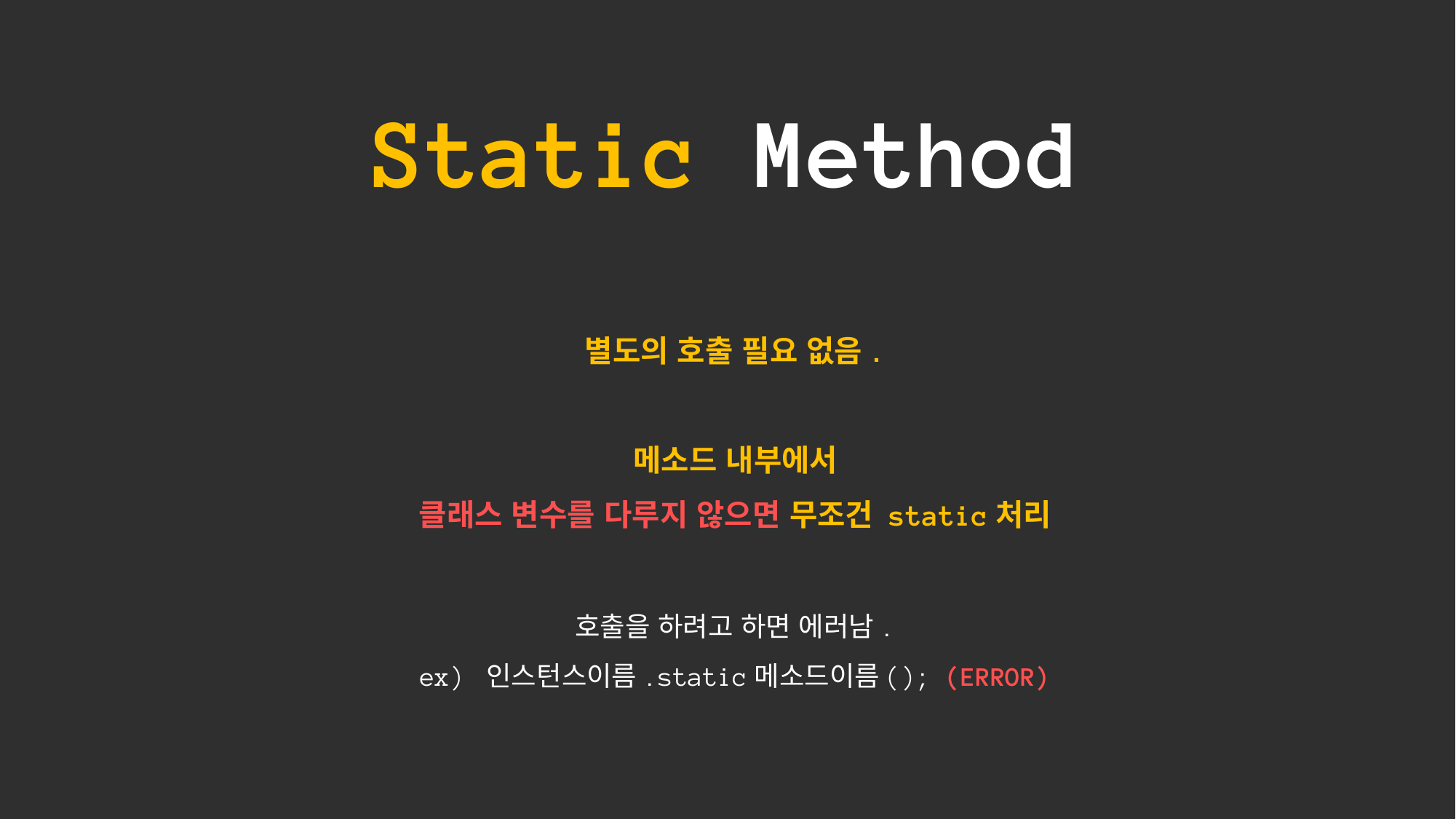

Static Method
별도의 호출 필요 없음.

메소드 내부에서
클래스 변수를 다루지 않으면 무조건 static처리
호출을 하려고 하면 에러남.
ex) 인스턴스이름.static메소드이름(); (ERROR)